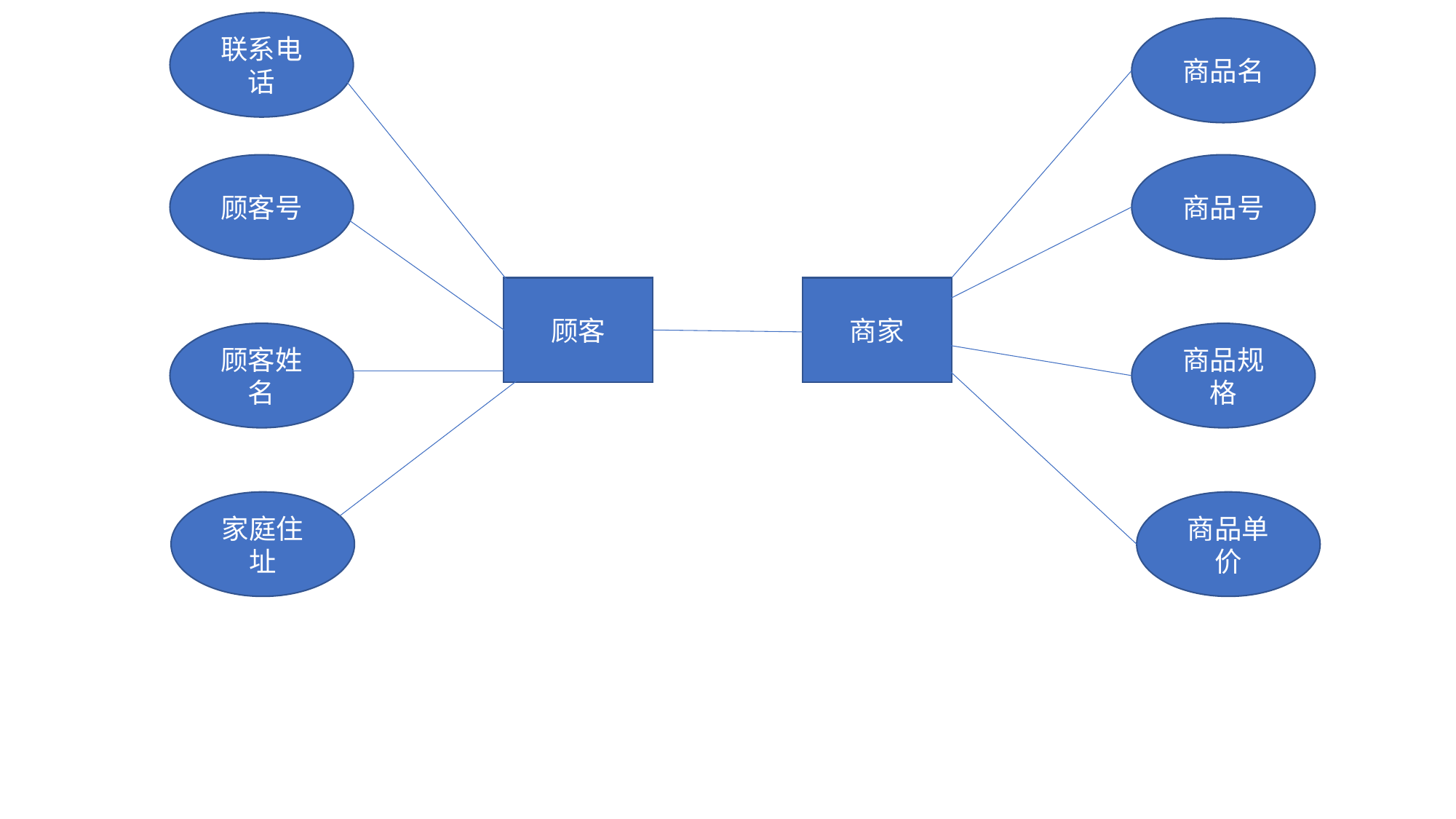

联系电话
商品名
商品号
顾客号
顾客
商家
顾客姓名
商品规格
家庭住址
商品单价